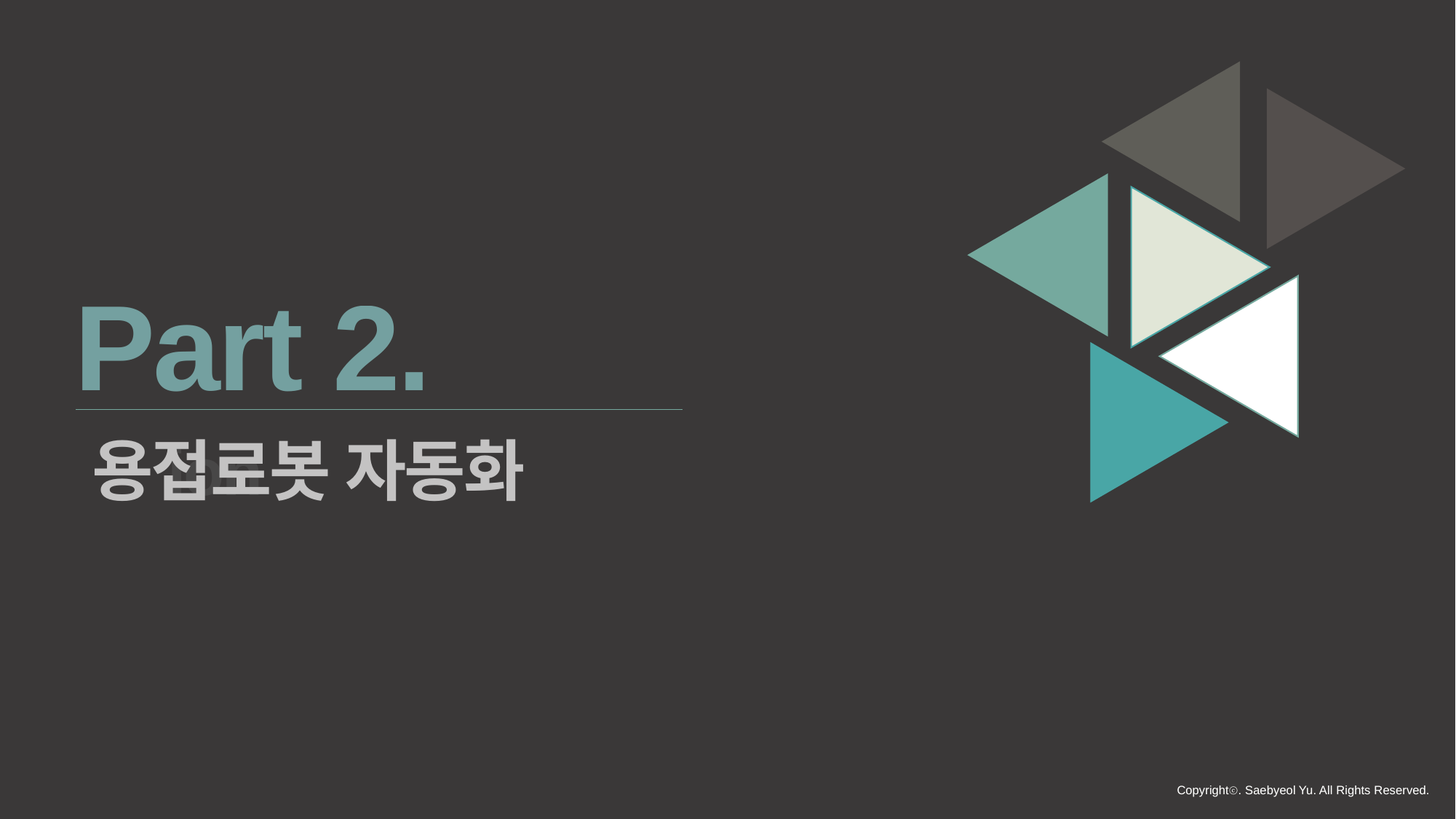

Part 2.
용접로봇 자동화
ion
Copyrightⓒ. Saebyeol Yu. All Rights Reserved.